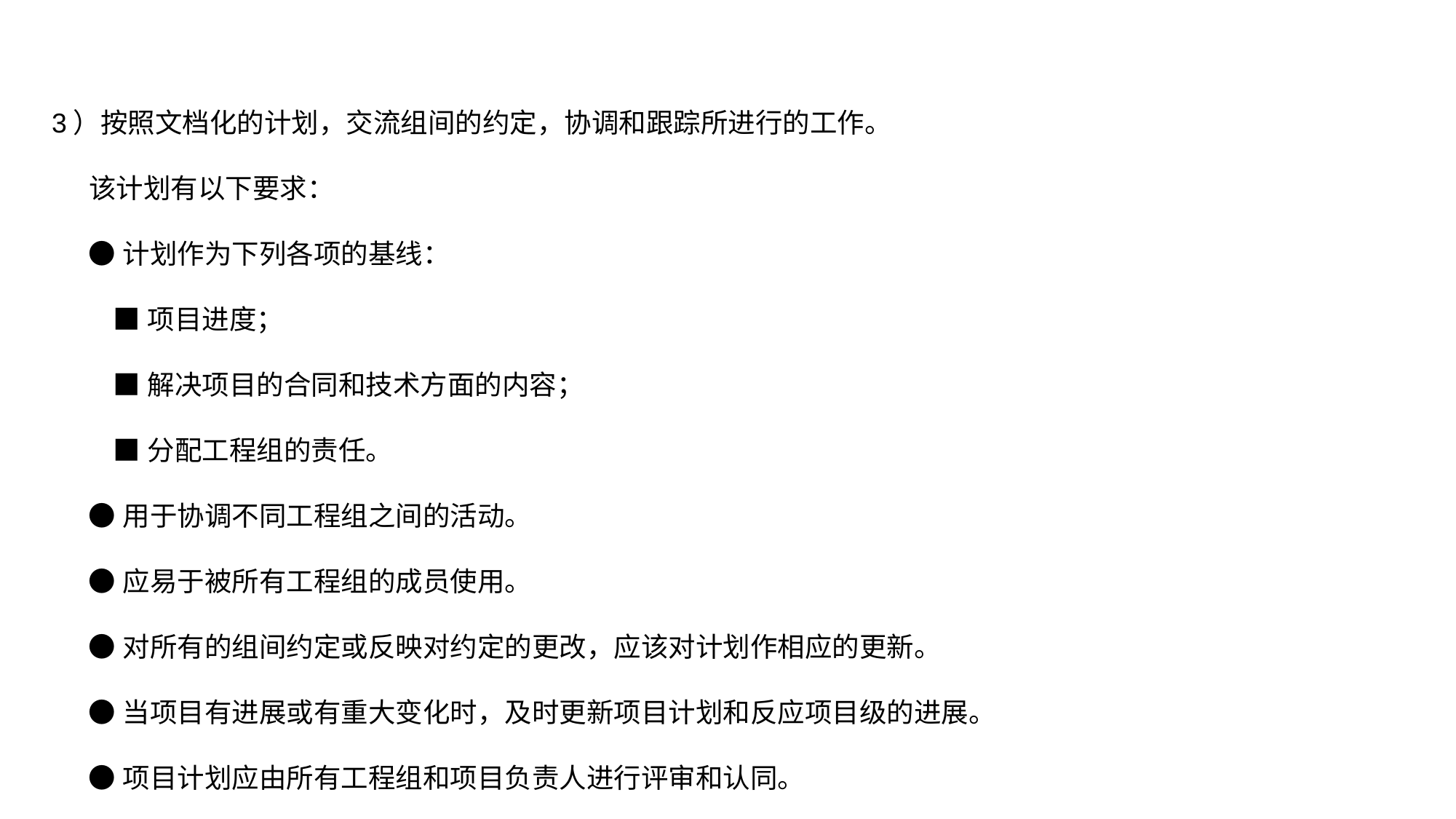

3）按照文档化的计划，交流组间的约定，协调和跟踪所进行的工作。
     该计划有以下要求：
      ●计划作为下列各项的基线：
          ■项目进度；
          ■解决项目的合同和技术方面的内容；
          ■分配工程组的责任。
      ●用于协调不同工程组之间的活动。
      ●应易于被所有工程组的成员使用。
      ●对所有的组间约定或反映对约定的更改，应该对计划作相应的更新。
      ●当项目有进展或有重大变化时，及时更新项目计划和反应项目级的进展。
      ●项目计划应由所有工程组和项目负责人进行评审和认同。